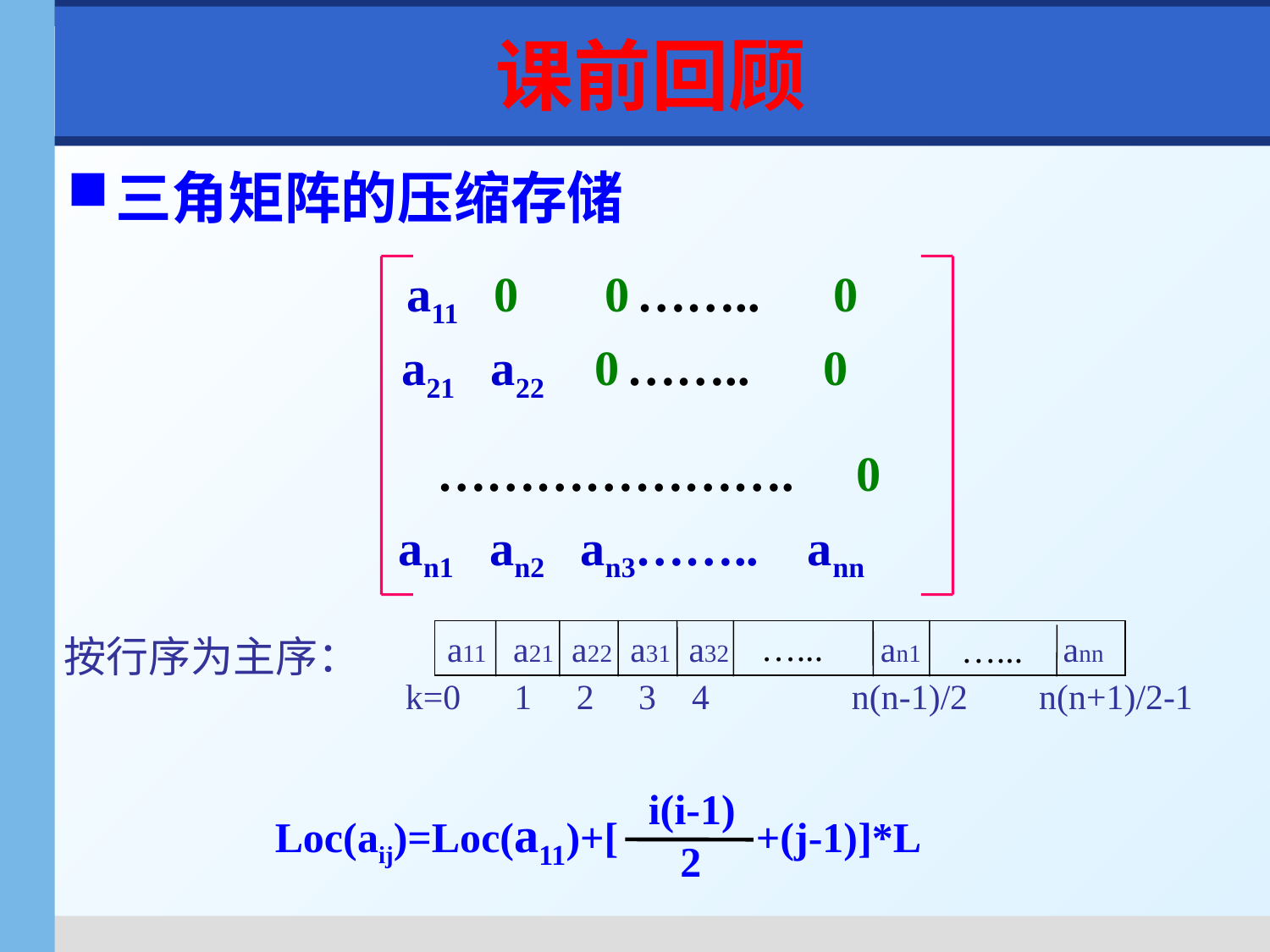

课前回顾
三角矩阵的压缩存储
             a11     0       0 ……..      0

             a21     a22       0 ……..      0

             ………………….     0
              an1     an2     an3……..    ann

…...
a11   a21  a22  a31  a32                 an1                ann

…...

k=0      1     2     3    4                n(n-1)/2        n(n+1)/2-1
按行序为主序：
i(i-1)
Loc(aij)=Loc(a11)+[             +(j-1)]*L
2